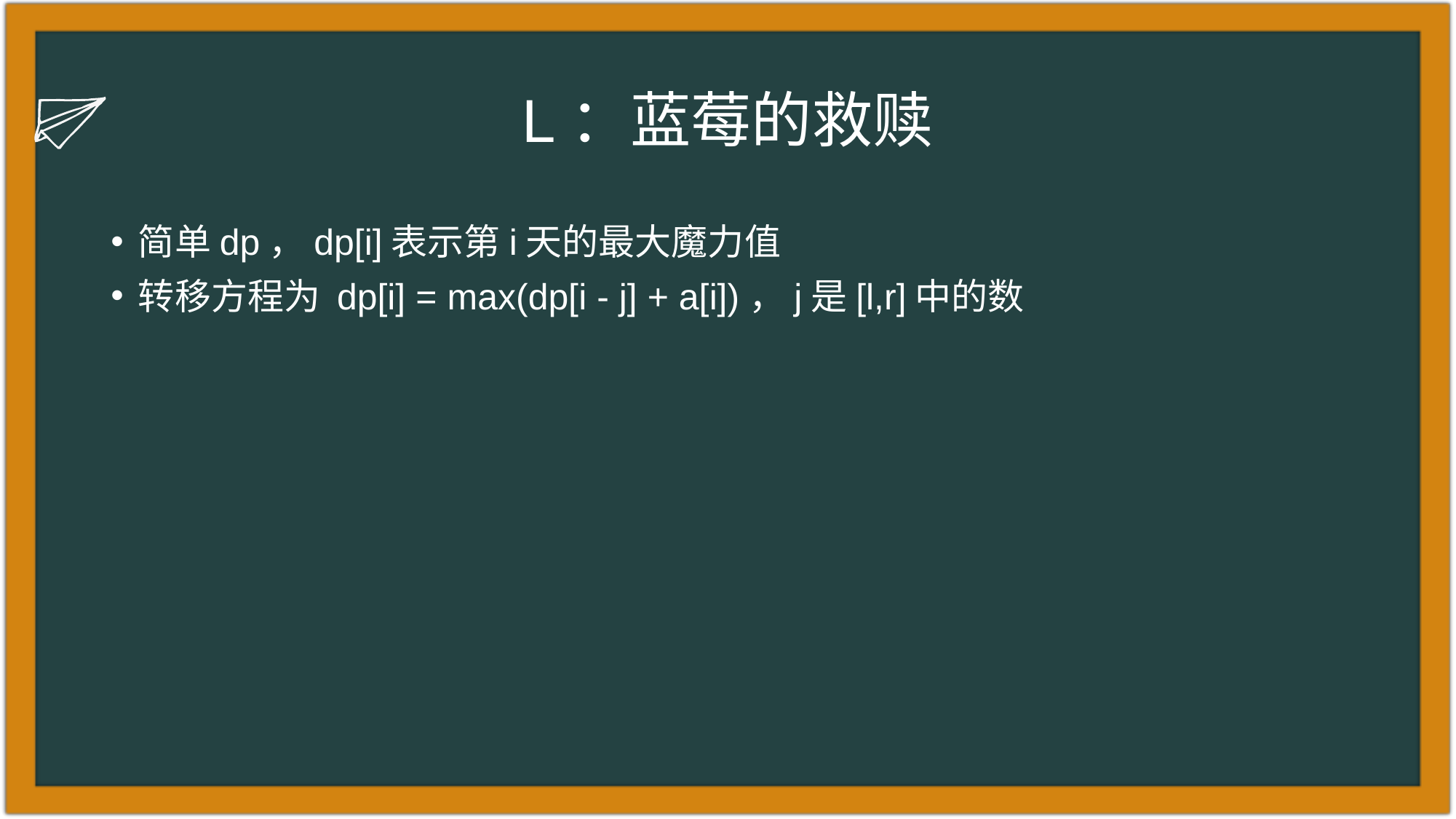

# L：蓝莓的救赎
简单dp，dp[i]表示第i天的最大魔力值
转移方程为 dp[i] = max(dp[i - j] + a[i])，j是[l,r]中的数